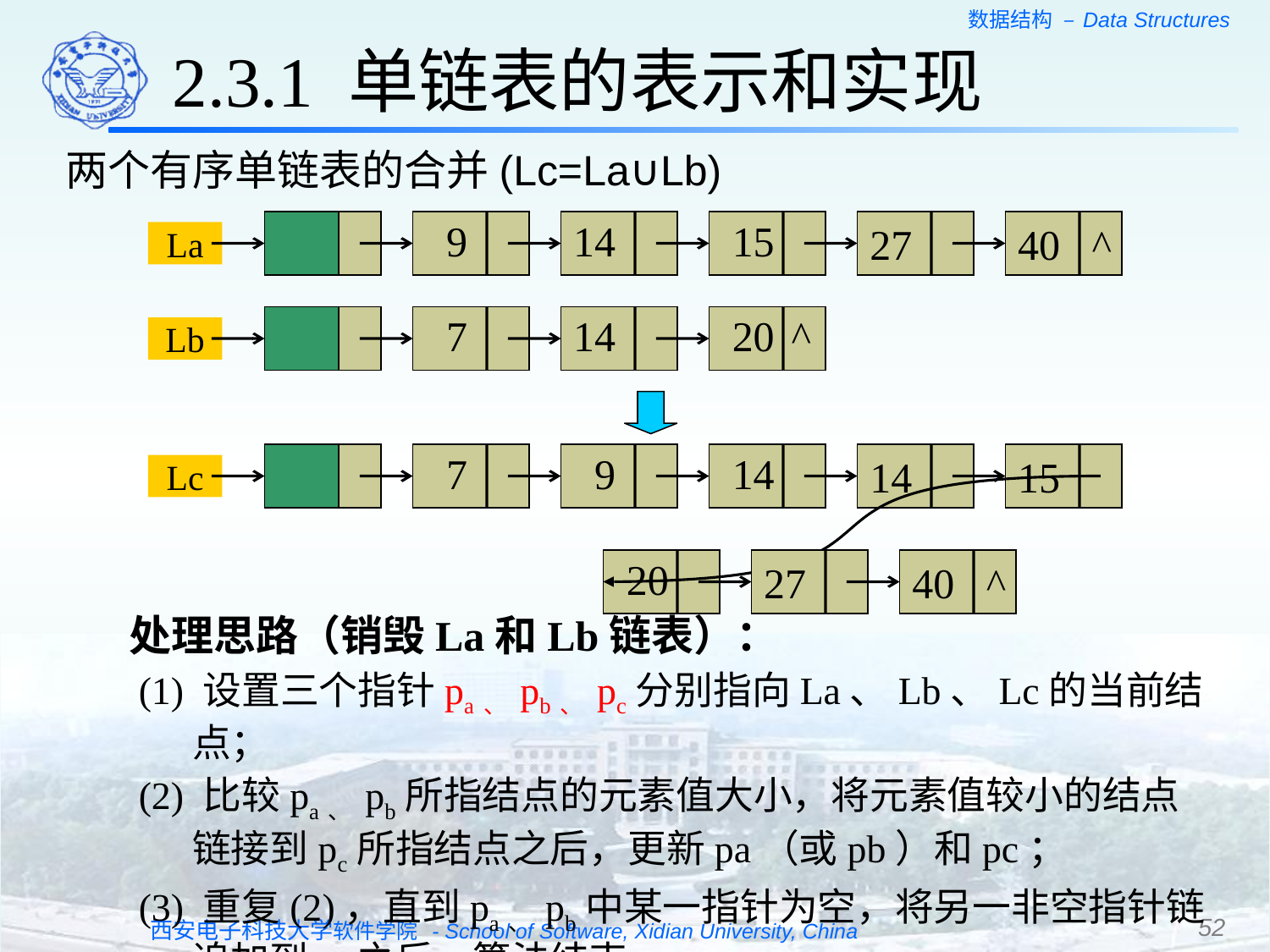

2.3.1 单链表的表示和实现
两个有序单链表的合并(Lc=La∪Lb)

  9

14

 15

27

40   ^

La

  7

14

 20  ^

Lb

  7

  9

 14

14

15

Lc
 20

27

40   ^

处理思路（销毁La和Lb链表）：
 (1) 设置三个指针pa、 pb、 pc分别指向La、Lb、Lc的当前结点；
 (2) 比较pa、 pb所指结点的元素值大小，将元素值较小的结点链接到pc所指结点之后，更新pa（或pb）和pc；
 (3) 重复(2)，直到pa、 pb中某一指针为空，将另一非空指针链追加到pc之后，算法结束。
52